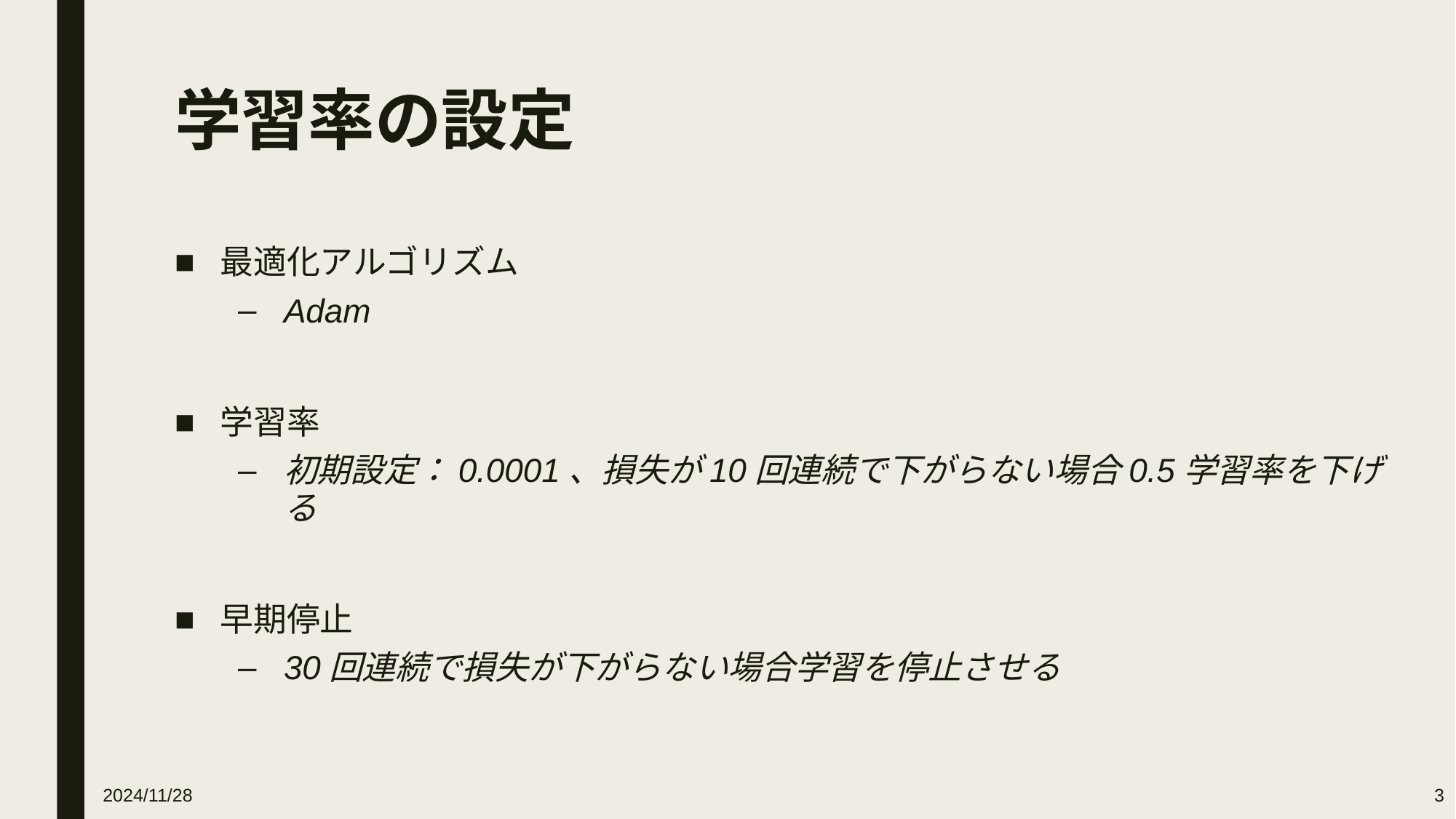

# 学習率の設定

最適化アルゴリズム
Adam

学習率
初期設定：0.0001、損失が10回連続で下がらない場合0.5学習率を下げる

早期停止
30回連続で損失が下がらない場合学習を停止させる
2024/11/28
3